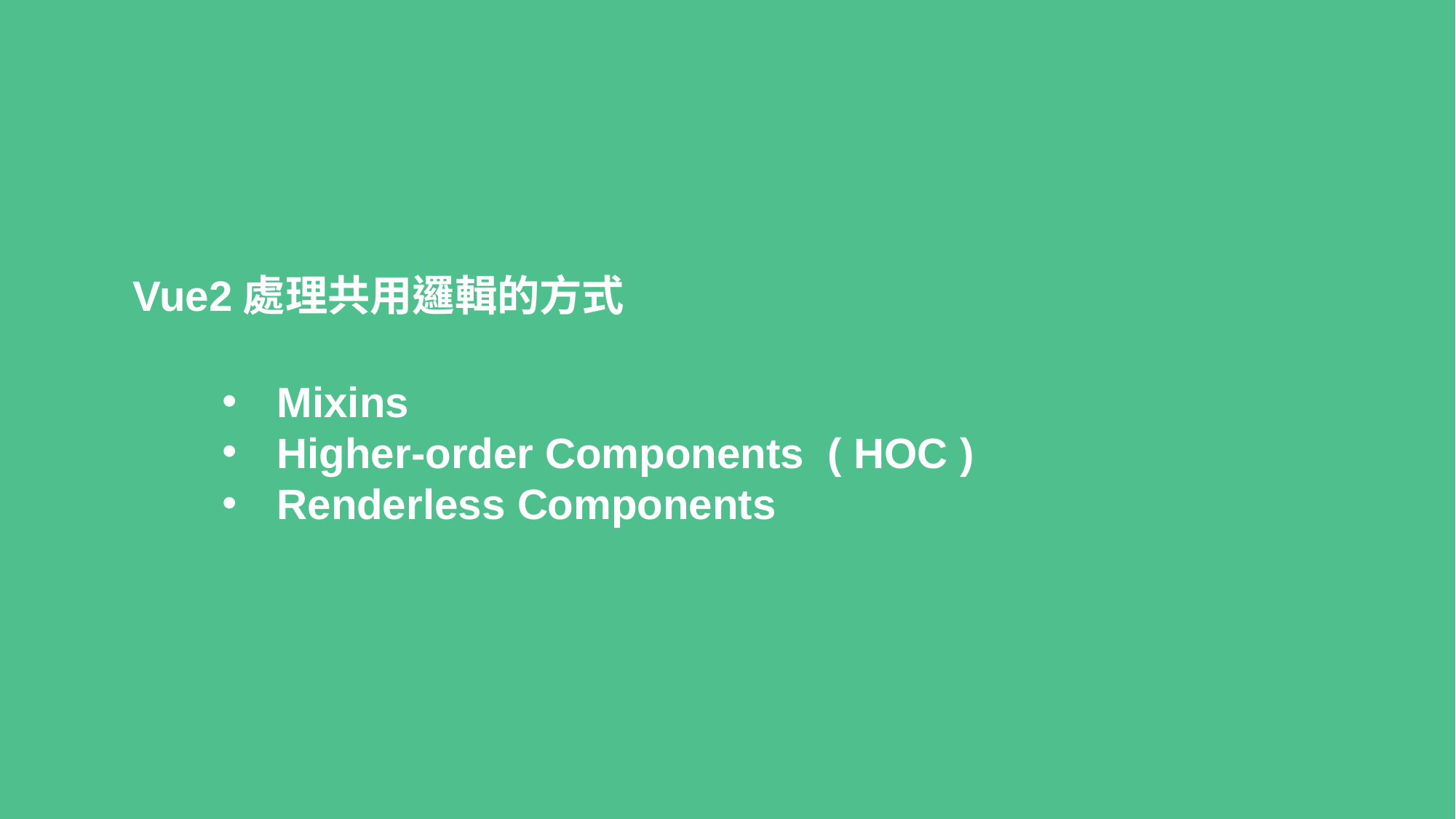

Vue2處理共用邏輯的方式
Mixins
Higher-order Components  ( HOC )
Renderless Components